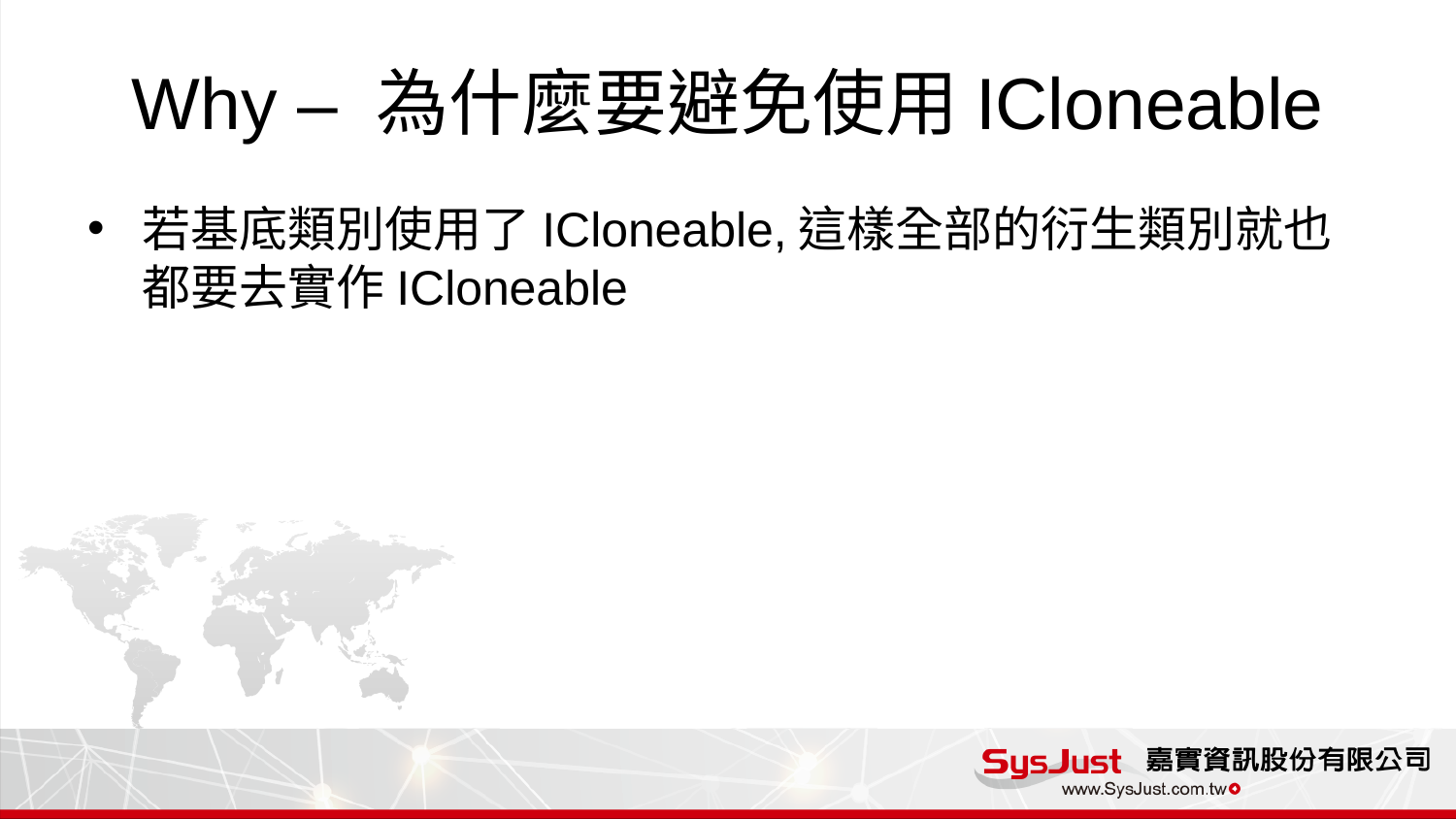

# Why – 為什麼要避免使用ICloneable
若基底類別使用了ICloneable,這樣全部的衍生類別就也都要去實作ICloneable